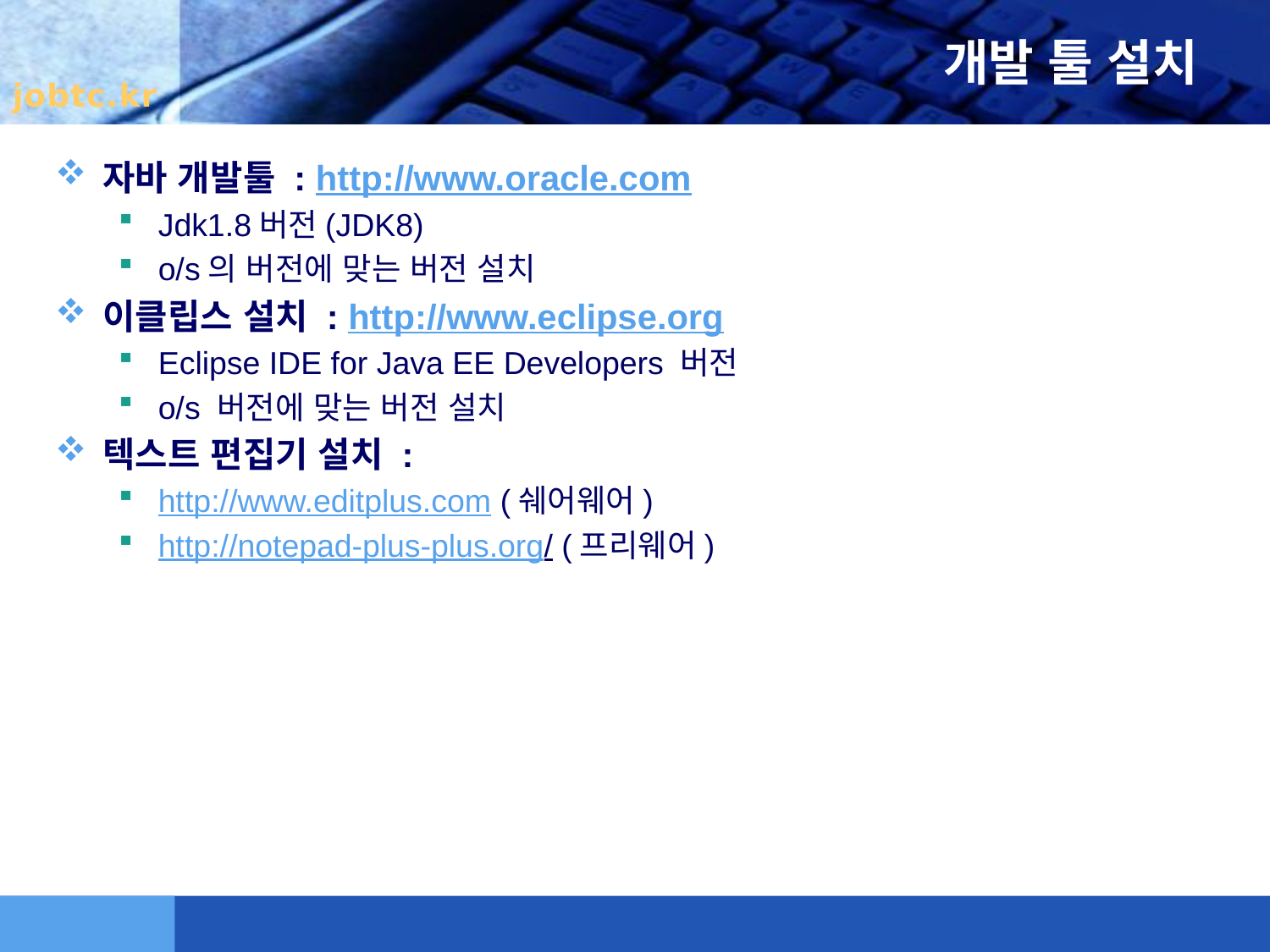

# 개발 툴 설치
자바 개발툴 : http://www.oracle.com
Jdk1.8버전(JDK8)
o/s의 버전에 맞는 버전 설치
이클립스 설치 : http://www.eclipse.org
Eclipse IDE for Java EE Developers 버전
o/s 버전에 맞는 버전 설치
텍스트 편집기 설치 :
http://www.editplus.com (쉐어웨어)
http://notepad-plus-plus.org/ (프리웨어)